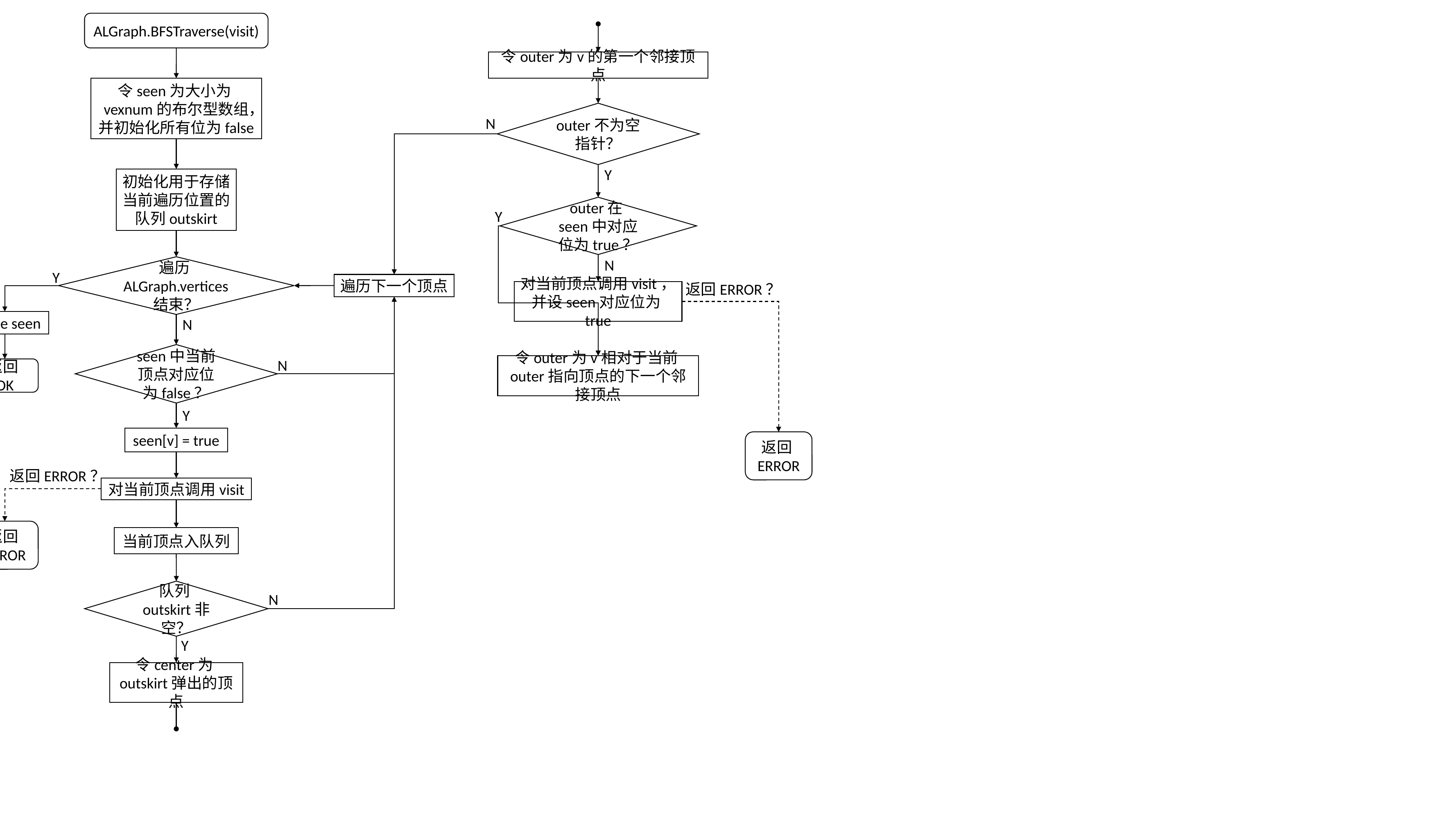

ALGraph.BFSTraverse(visit)
令outer为v的第一个邻接顶点
令seen为大小为vexnum的布尔型数组，并初始化所有位为false
outer不为空指针？
N
Y
初始化用于存储当前遍历位置的队列outskirt
outer在seen中对应位为true？
Y
N
遍历ALGraph.vertices结束？
Y
遍历下一个顶点
返回ERROR？
对当前顶点调用visit，并设seen对应位为true
delete seen
N
seen中当前顶点对应位为false？
N
令outer为v相对于当前outer指向顶点的下一个邻接顶点
返回OK
Y
seen[v] = true
返回ERROR
返回ERROR？
对当前顶点调用visit
返回ERROR
当前顶点入队列
队列outskirt非空？
N
Y
令center为outskirt弹出的顶点